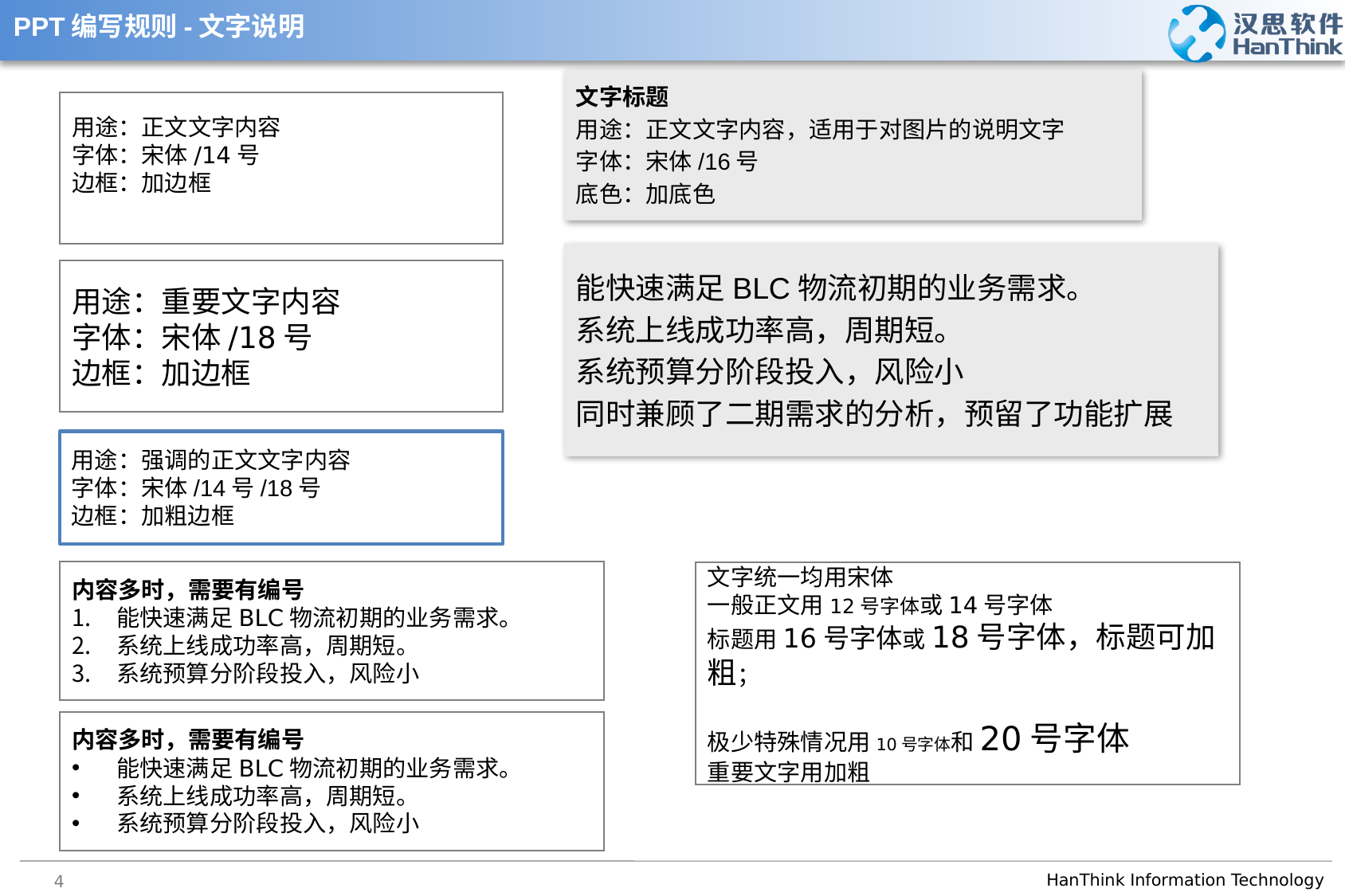

# PPT编写规则-文字说明
文字标题
用途：正文文字内容，适用于对图片的说明文字
字体：宋体/16号
底色：加底色
用途：正文文字内容
字体：宋体/14号
边框：加边框

能快速满足BLC物流初期的业务需求。
系统上线成功率高，周期短。
系统预算分阶段投入，风险小
同时兼顾了二期需求的分析，预留了功能扩展
用途：重要文字内容
字体：宋体/18号
边框：加边框
用途：强调的正文文字内容
字体：宋体/14号/18号
边框：加粗边框
内容多时，需要有编号
能快速满足BLC物流初期的业务需求。
系统上线成功率高，周期短。
系统预算分阶段投入，风险小
文字统一均用宋体
一般正文用12号字体或14号字体
标题用16号字体或18号字体，标题可加粗；

极少特殊情况用10号字体和20号字体
重要文字用加粗
内容多时，需要有编号
能快速满足BLC物流初期的业务需求。
系统上线成功率高，周期短。
系统预算分阶段投入，风险小
4